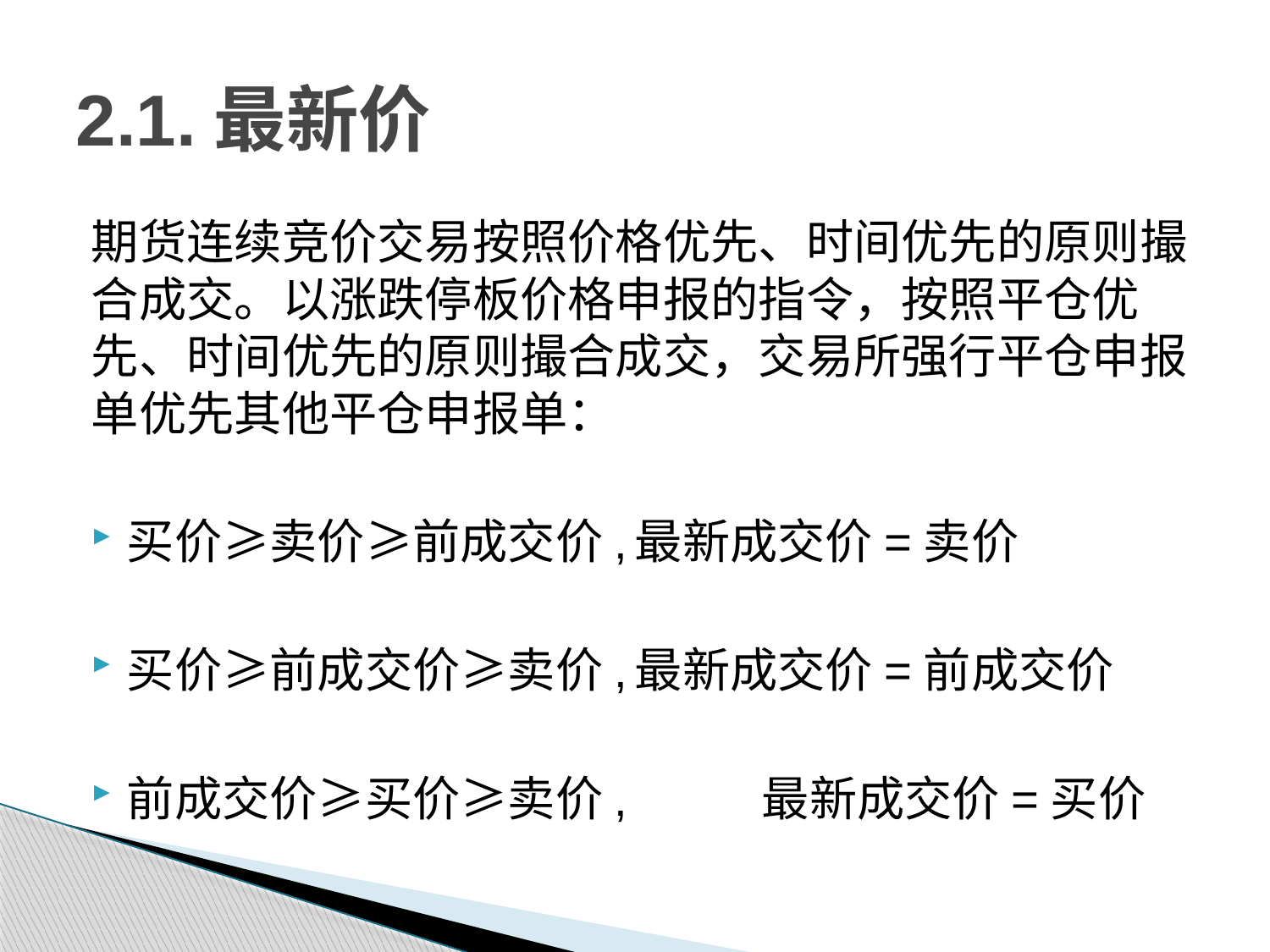

# 2.1.最新价
期货连续竞价交易按照价格优先、时间优先的原则撮合成交。以涨跌停板价格申报的指令，按照平仓优先、时间优先的原则撮合成交，交易所强行平仓申报单优先其他平仓申报单：

买价≥卖价≥前成交价,	最新成交价=卖价

买价≥前成交价≥卖价,	最新成交价=前成交价

前成交价≥买价≥卖价,　　	最新成交价=买价